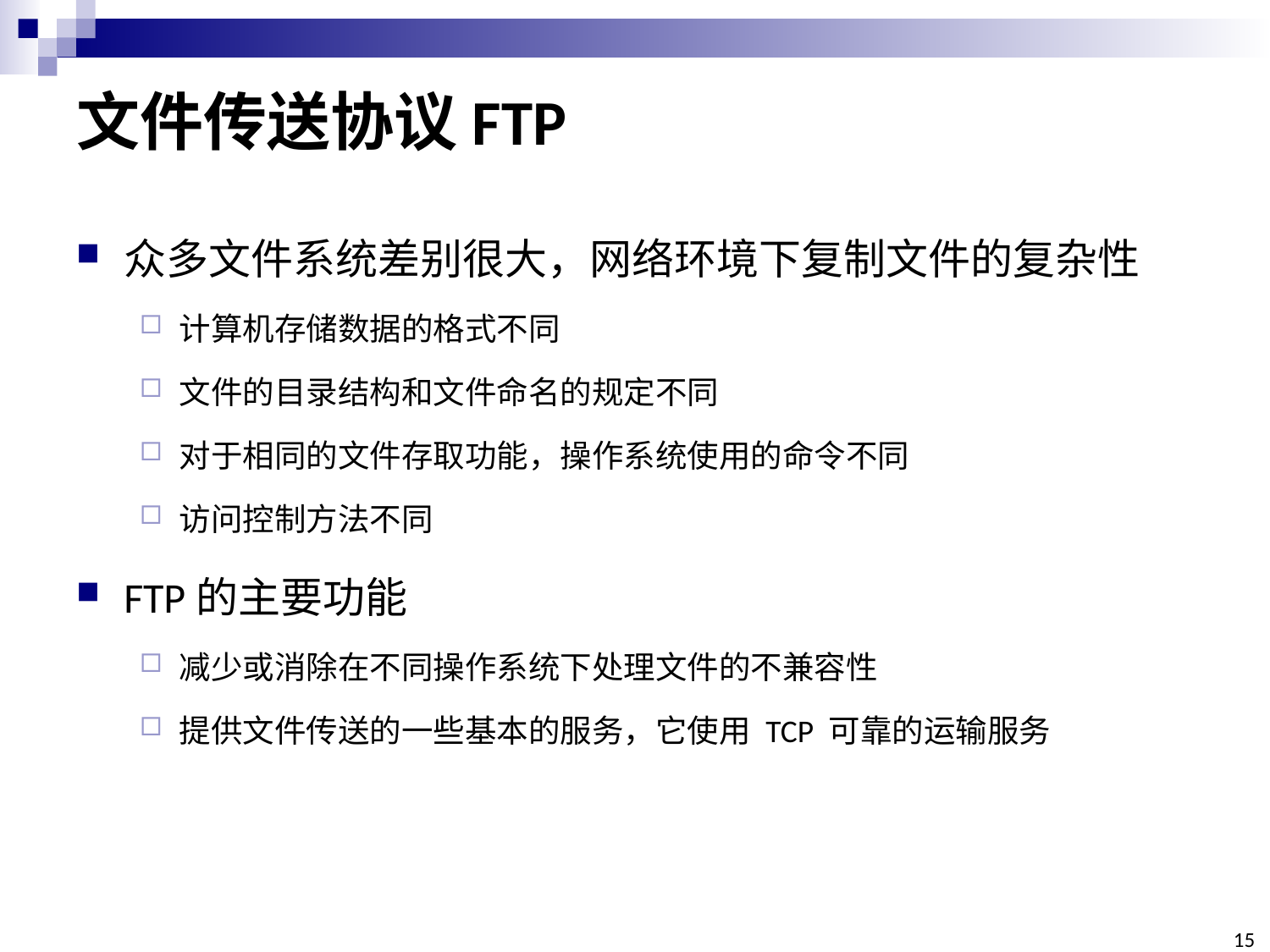

# 文件传送协议FTP
众多文件系统差别很大，网络环境下复制文件的复杂性
计算机存储数据的格式不同
文件的目录结构和文件命名的规定不同
对于相同的文件存取功能，操作系统使用的命令不同
访问控制方法不同
FTP的主要功能
减少或消除在不同操作系统下处理文件的不兼容性
提供文件传送的一些基本的服务，它使用 TCP 可靠的运输服务
15